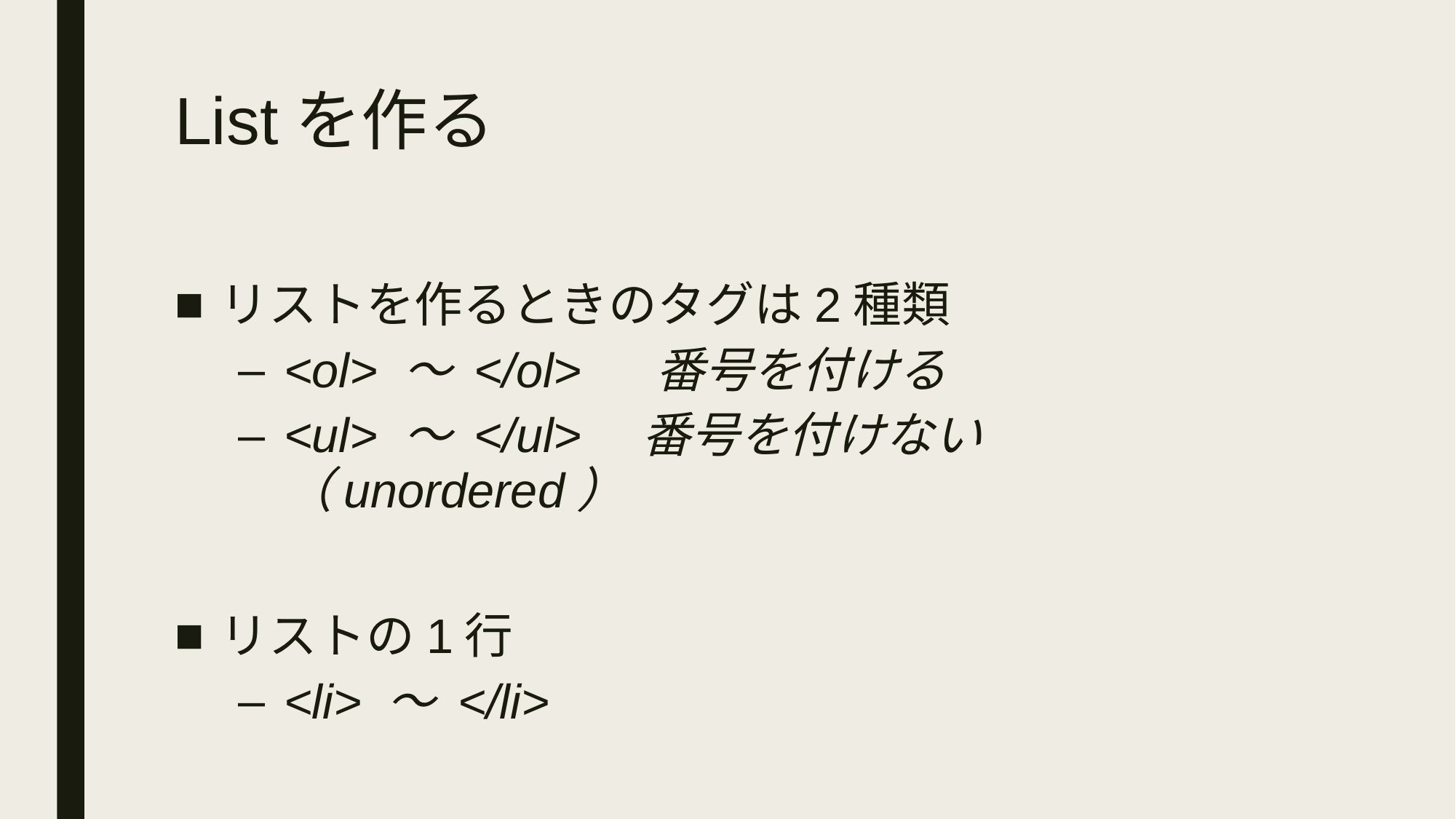

# Listを作る
リストを作るときのタグは2種類
<ol> ～ </ol> 　番号を付ける
<ul> ～ </ul>　番号を付けない（unordered）

リストの1行
<li> ～ </li>